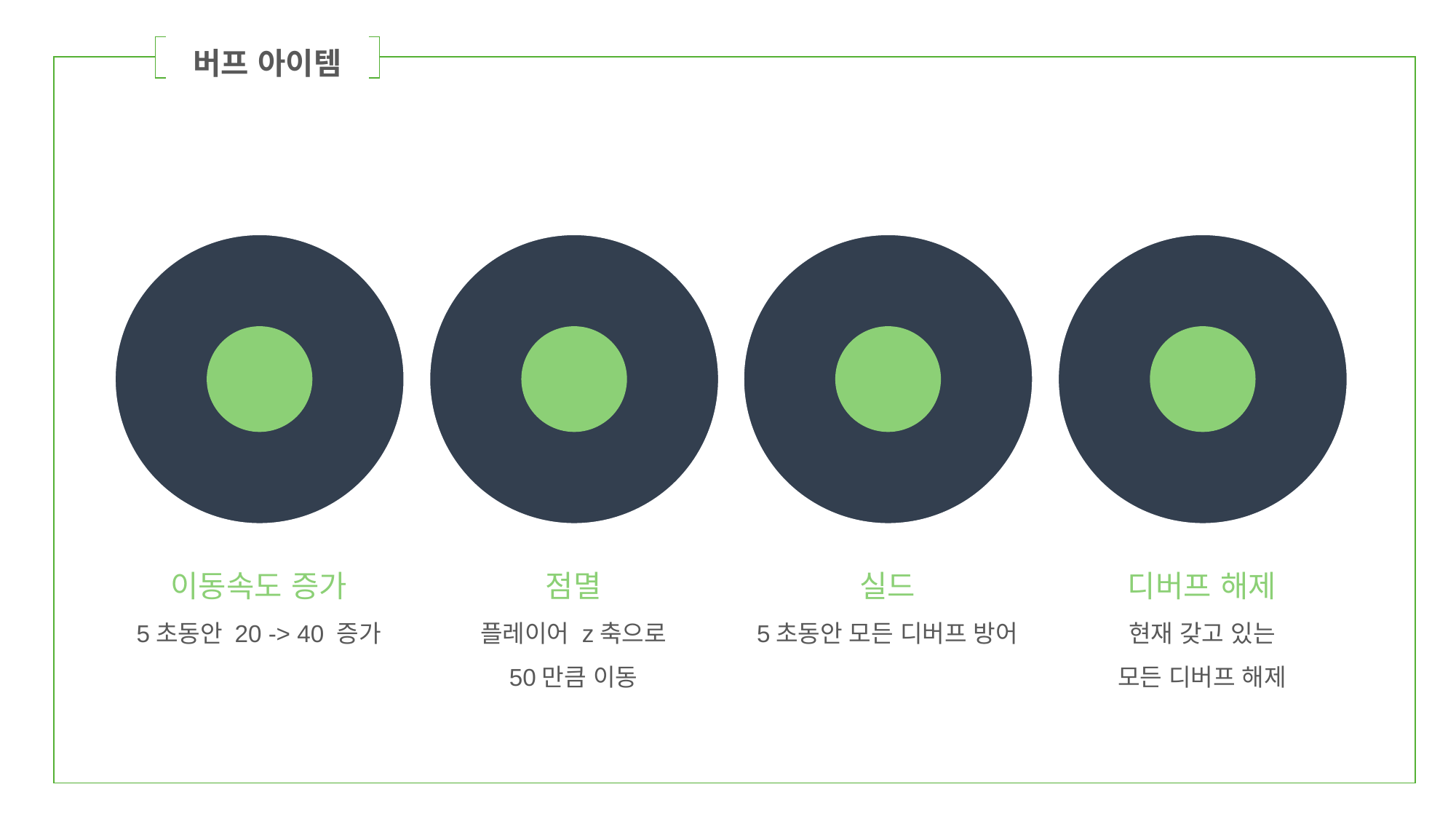

버프 아이템
|  | ㅂ |  |
| --- | --- | --- |

이동속도 증가
5초동안 20 -> 40 증가
점멸
플레이어 z축으로
50만큼 이동
실드
5초동안 모든 디버프 방어
디버프 해제
현재 갖고 있는
모든 디버프 해제